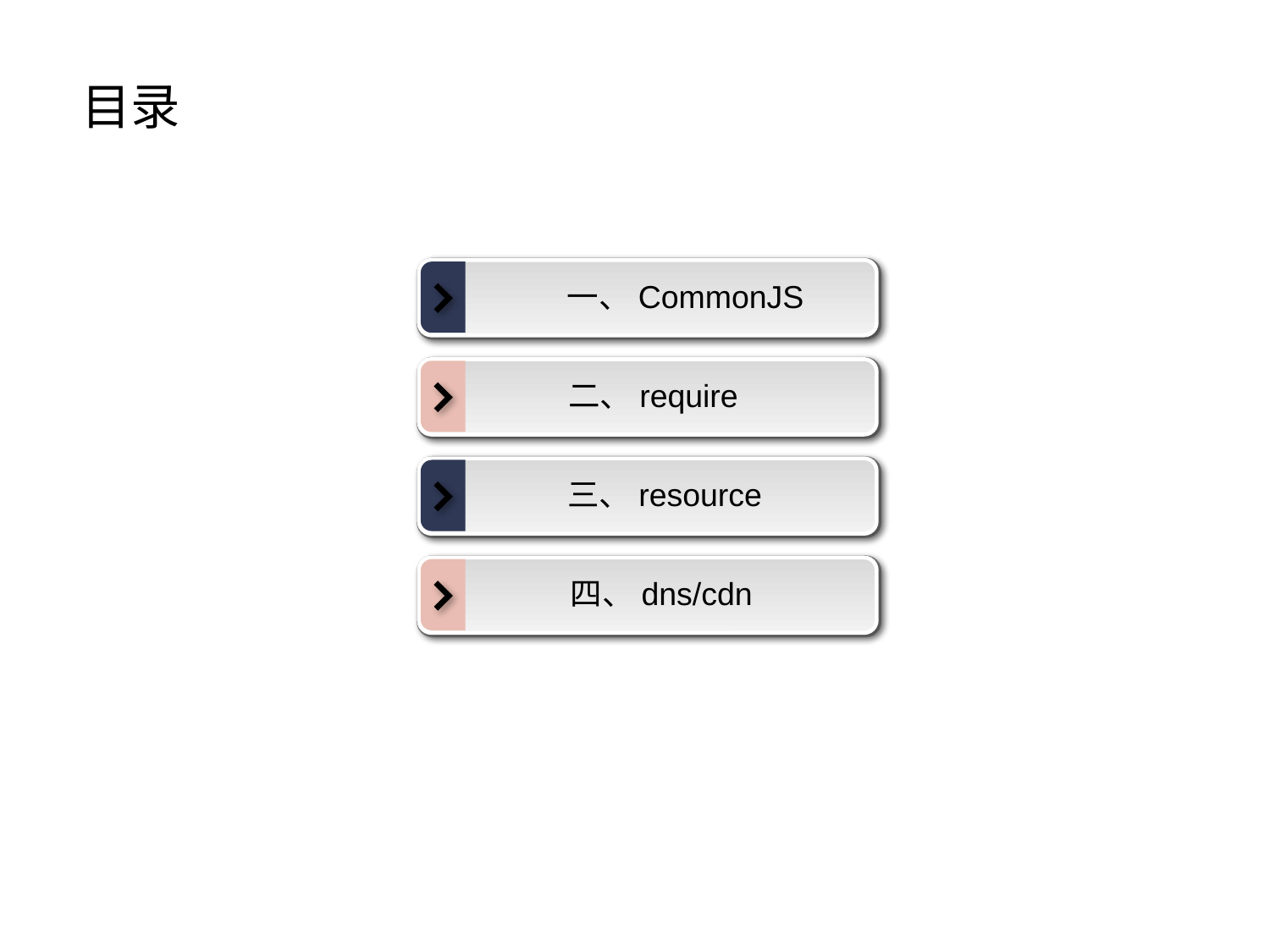

目录

一、CommonJS
点击添加文本

二、require
点击添加文本

三、resource

四、dns/cdn
点击添加文本
点击添加文本